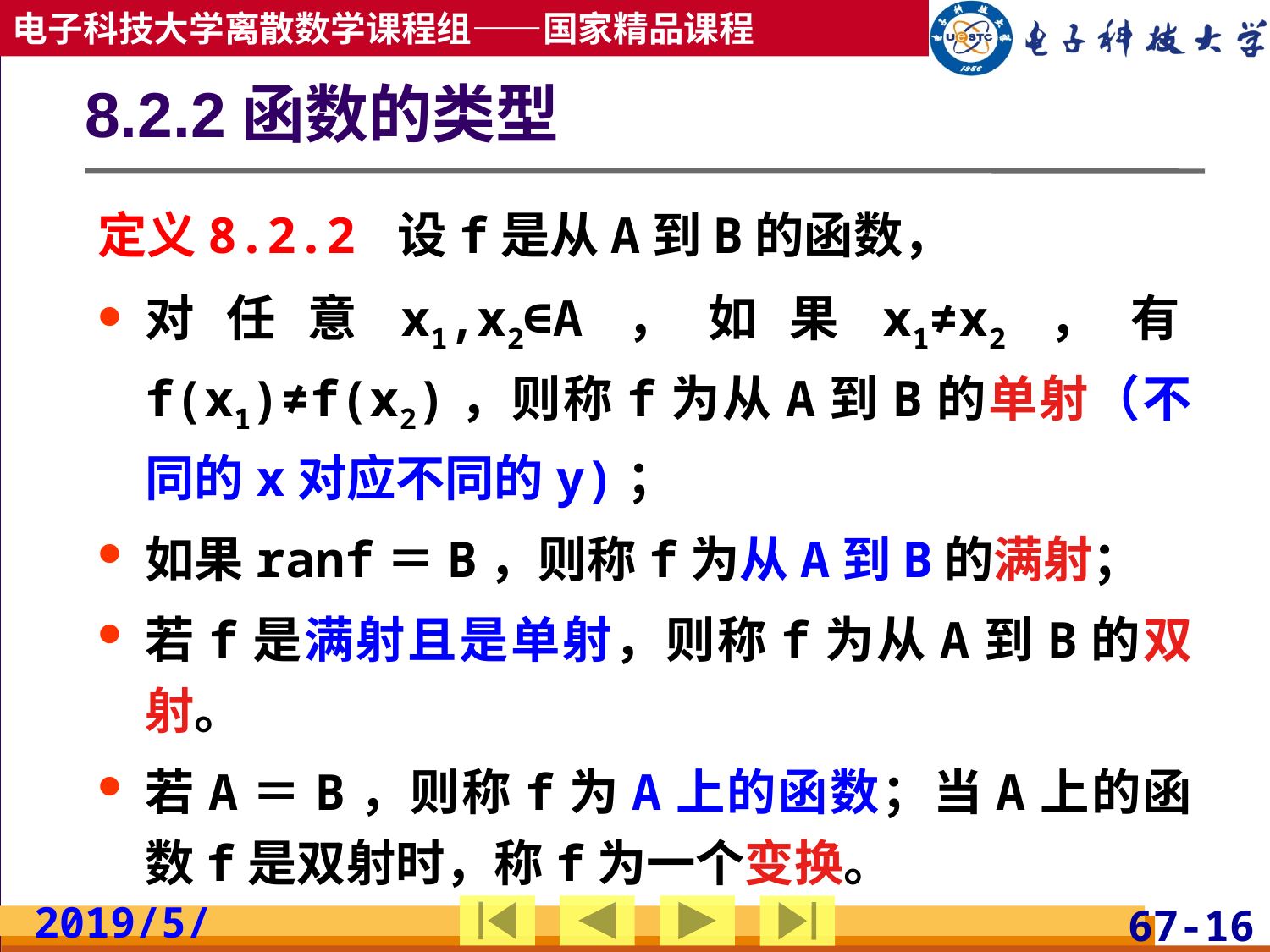

# 8.2.2函数的类型
定义8.2.2 设f是从A到B的函数，
对任意x1,x2∈A，如果x1≠x2，有f(x1)≠f(x2)，则称f为从A到B的单射（不同的x对应不同的y)；
如果ranf＝B，则称f为从A到B的满射；
若f是满射且是单射，则称f为从A到B的双射。
若A＝B，则称f为A上的函数；当A上的函数f是双射时，称f为一个变换。
2019/5/8